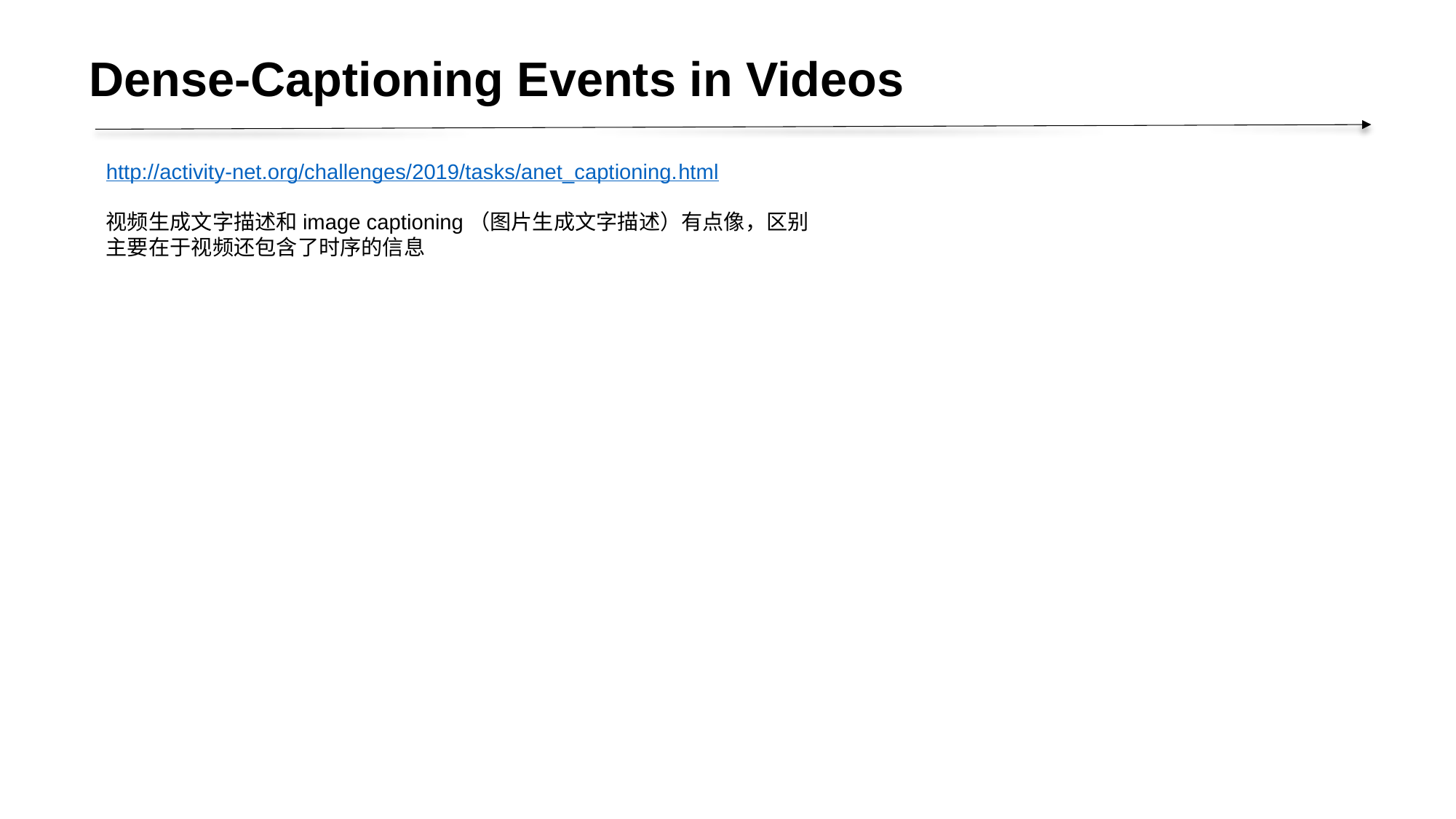

Dense-Captioning Events in Videos
http://activity-net.org/challenges/2019/tasks/anet_captioning.html

视频生成文字描述和image captioning（图片生成文字描述）有点像，区别主要在于视频还包含了时序的信息